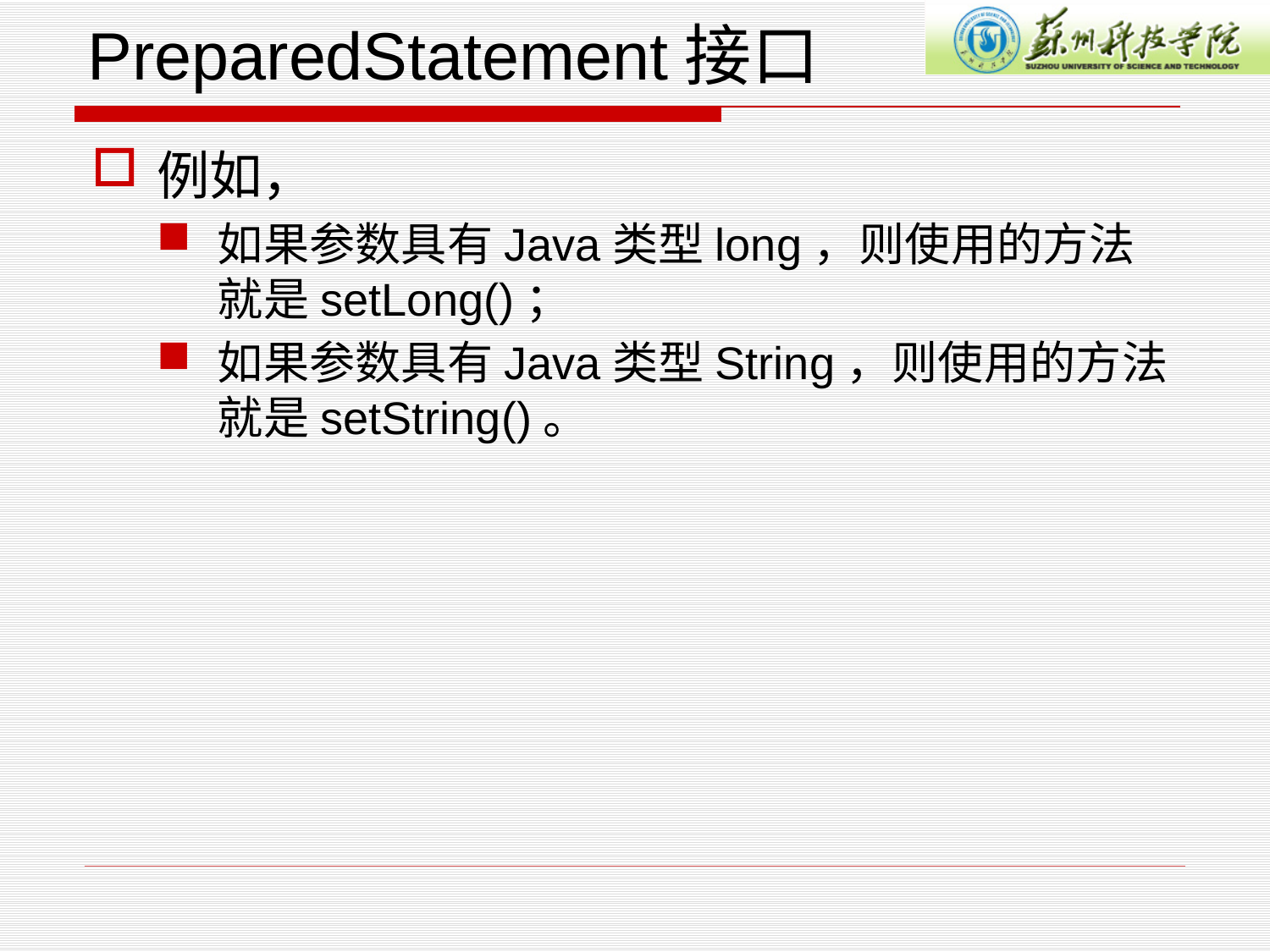

# PreparedStatement接口
例如，
如果参数具有Java类型long，则使用的方法就是setLong()；
如果参数具有Java类型String，则使用的方法就是setString()。